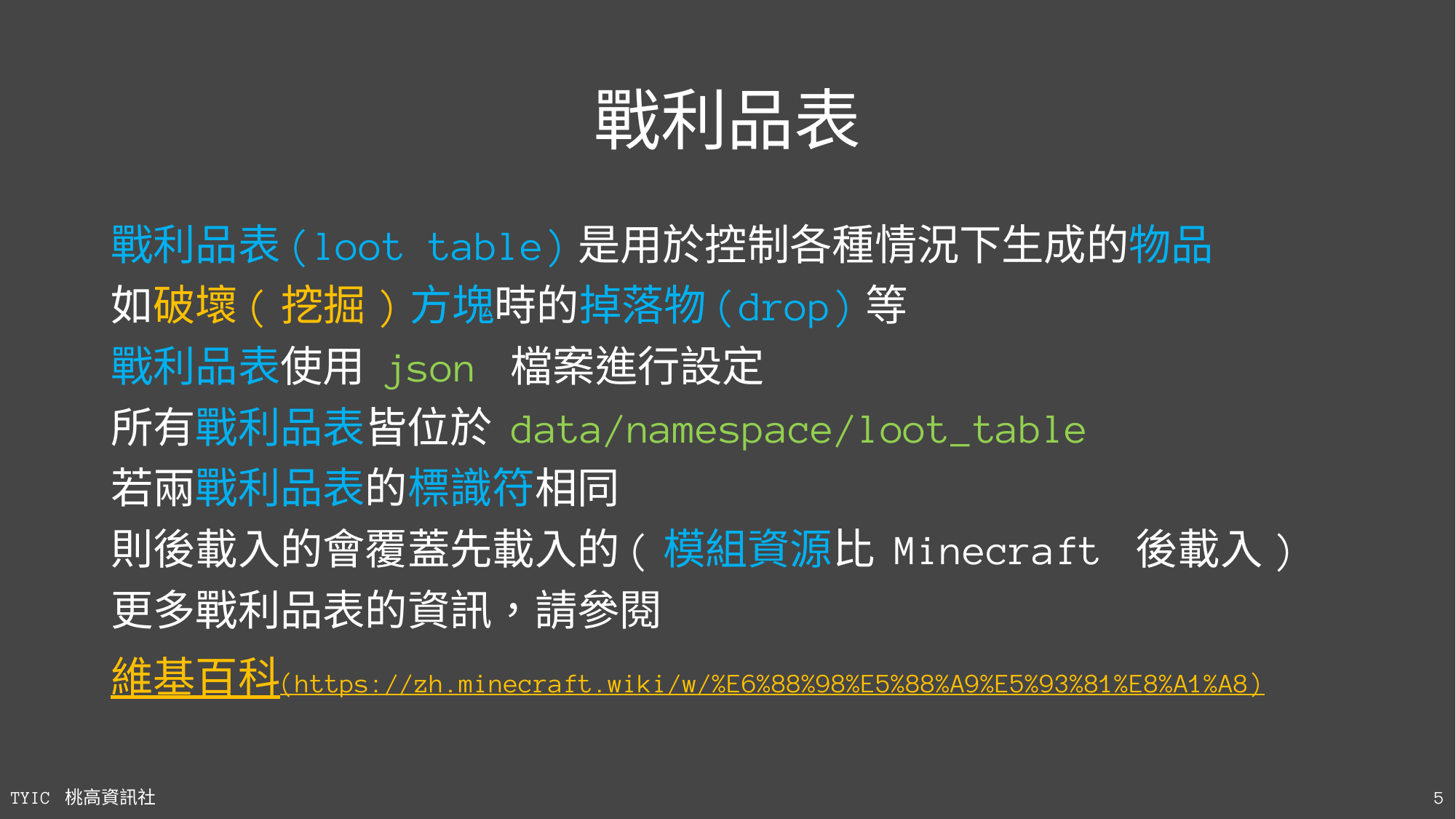

# 戰利品表
戰利品表(loot table)是用於控制各種情況下生成的物品
如破壞(挖掘)方塊時的掉落物(drop)等
戰利品表使用 json 檔案進行設定
所有戰利品表皆位於 data/namespace/loot_table
若兩戰利品表的標識符相同
則後載入的會覆蓋先載入的(模組資源比 Minecraft 後載入)
更多戰利品表的資訊，請參閱
維基百科(https://zh.minecraft.wiki/w/%E6%88%98%E5%88%A9%E5%93%81%E8%A1%A8)